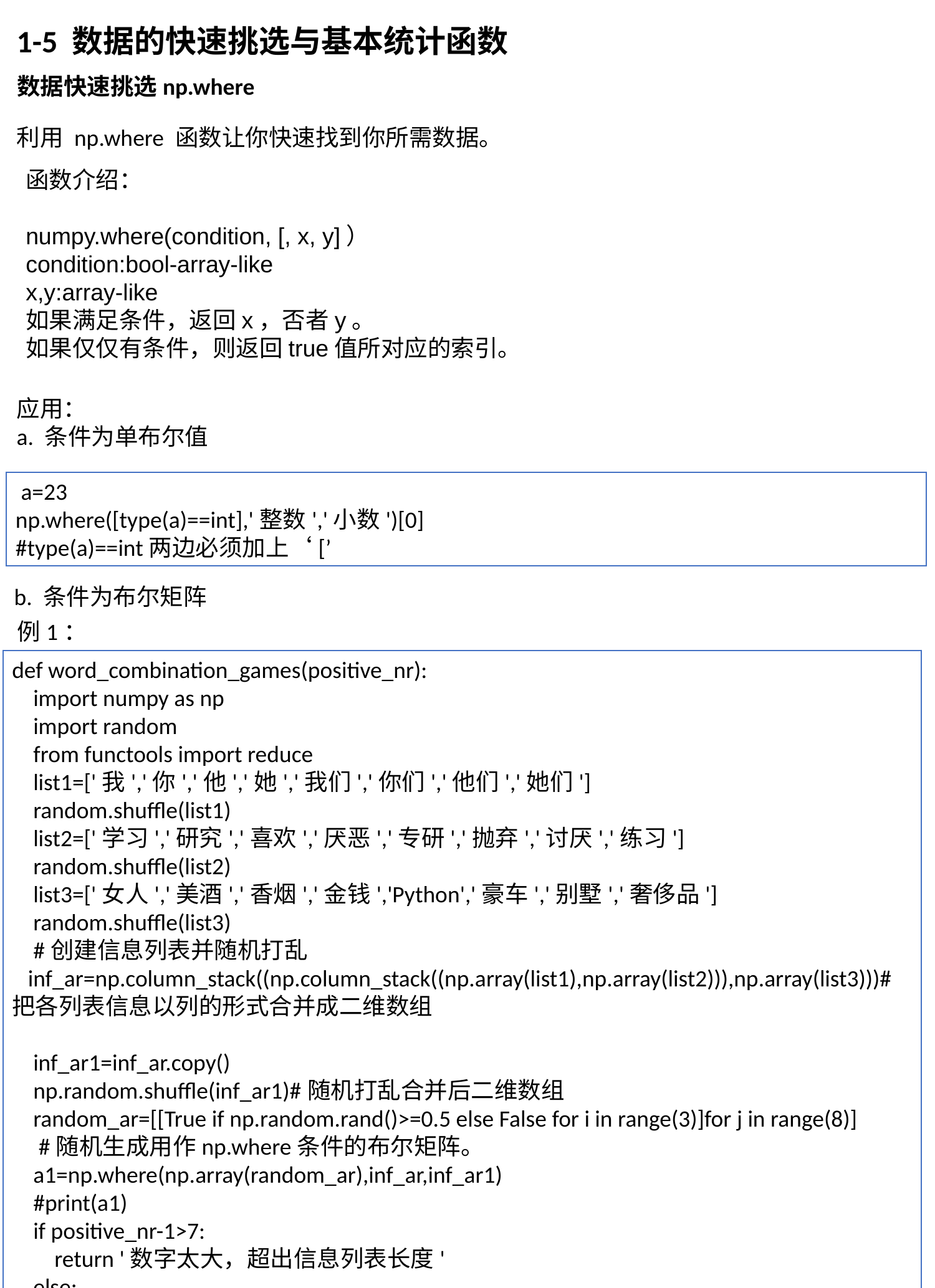

1-5 数据的快速挑选与基本统计函数
数据快速挑选np.where
利用 np.where 函数让你快速找到你所需数据。
函数介绍：

numpy.where(condition, [, x, y]）
condition:bool-array-like
x,y:array-like
如果满足条件，返回x，否者y。
如果仅仅有条件，则返回true值所对应的索引。
应用：
a. 条件为单布尔值
 a=23
np.where([type(a)==int],'整数','小数')[0]
#type(a)==int两边必须加上‘[’
b. 条件为布尔矩阵
例1：
def word_combination_games(positive_nr):
    import numpy as np
    import random
    from functools import reduce
    list1=['我','你','他','她','我们','你们','他们','她们']
    random.shuffle(list1)
    list2=['学习','研究','喜欢','厌恶','专研','抛弃','讨厌','练习']
    random.shuffle(list2)
    list3=['女人','美酒','香烟','金钱','Python','豪车','别墅','奢侈品']
    random.shuffle(list3)
    #创建信息列表并随机打乱
   inf_ar=np.column_stack((np.column_stack((np.array(list1),np.array(list2))),np.array(list3)))#把各列表信息以列的形式合并成二维数组

    inf_ar1=inf_ar.copy()
    np.random.shuffle(inf_ar1)#随机打乱合并后二维数组
    random_ar=[[True if np.random.rand()>=0.5 else False for i in range(3)]for j in range(8)]
     #随机生成用作np.where条件的布尔矩阵。
    a1=np.where(np.array(random_ar),inf_ar,inf_ar1)
    #print(a1)
    if positive_nr-1>7:
        return '数字太大，超出信息列表长度'
    else:
        return reduce(lambda x,y:x+y,a1[positive_nr-1])